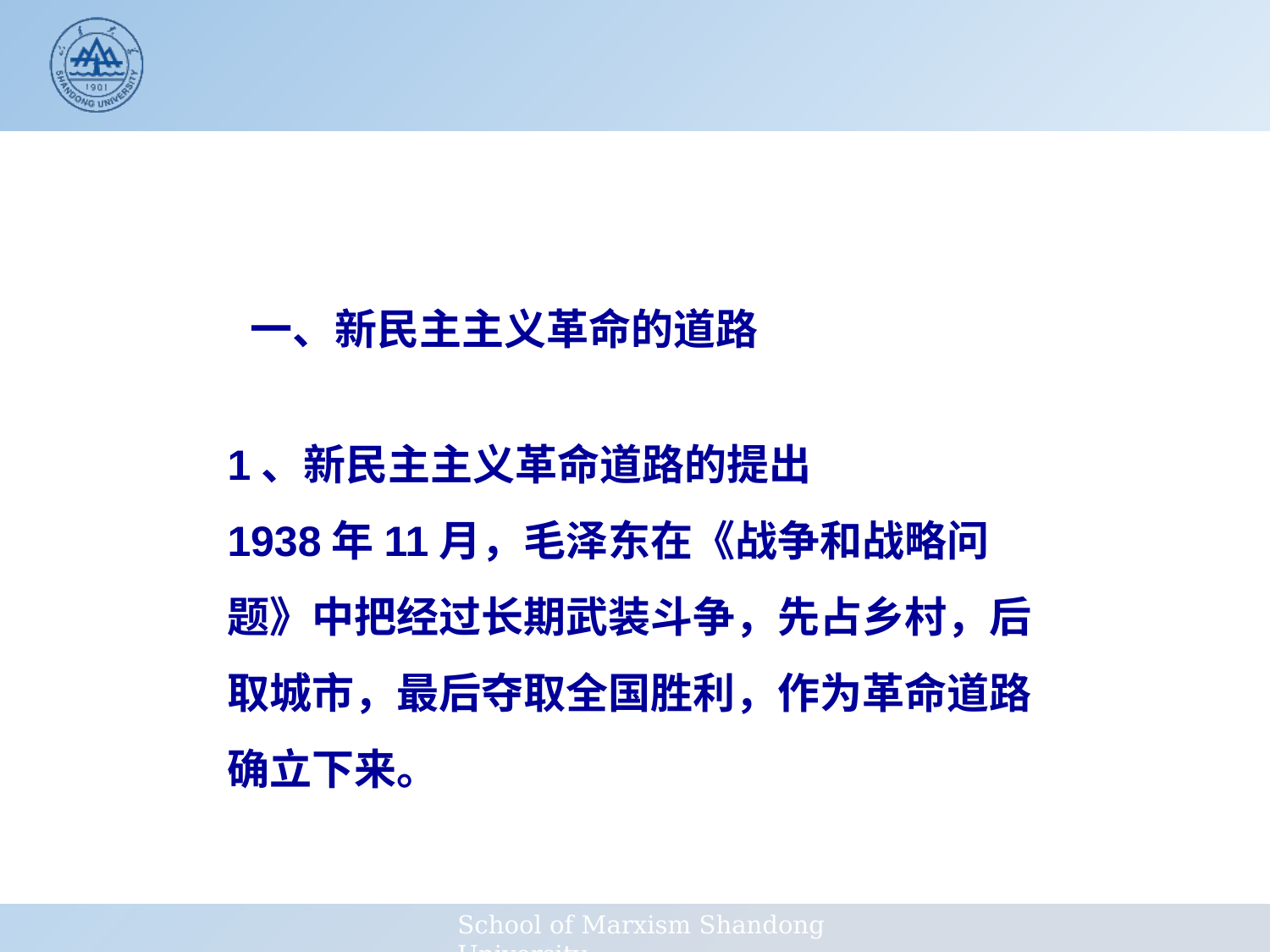

一、新民主主义革命的道路
1、新民主主义革命道路的提出
1938年11月，毛泽东在《战争和战略问题》中把经过长期武装斗争，先占乡村，后取城市，最后夺取全国胜利，作为革命道路确立下来。